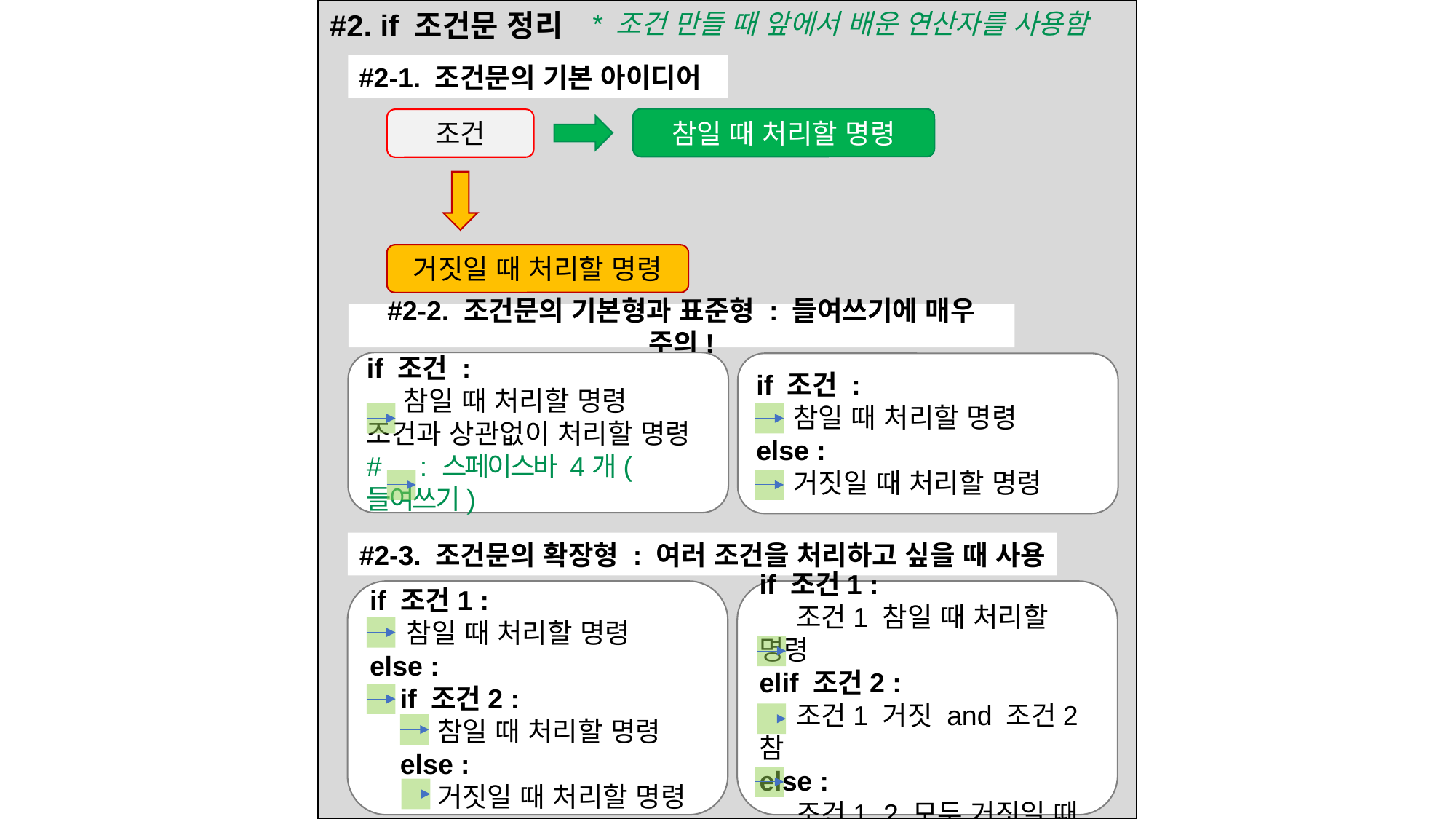

* 조건 만들 때 앞에서 배운 연산자를 사용함
#2. if 조건문 정리
#2-1. 조건문의 기본 아이디어

참일 때 처리할 명령
조건

거짓일 때 처리할 명령
#2-2. 조건문의 기본형과 표준형 : 들여쓰기에 매우 주의!
if 조건 :
    참일 때 처리할 명령
조건과 상관없이 처리할 명령
#     : 스페이스바 4개(들여쓰기)
if 조건 :
    참일 때 처리할 명령
else :
    거짓일 때 처리할 명령

#2-3. 조건문의 확장형 : 여러 조건을 처리하고 싶을 때 사용
if 조건1 :
    조건1 참일 때 처리할 명령
elif 조건2 :
    조건1 거짓 and 조건2 참
else :
    조건1, 2 모두 거짓일 때
if 조건1 :
    참일 때 처리할 명령
else :
    if 조건2 :
        참일 때 처리할 명령
    else :
        거짓일 때 처리할 명령